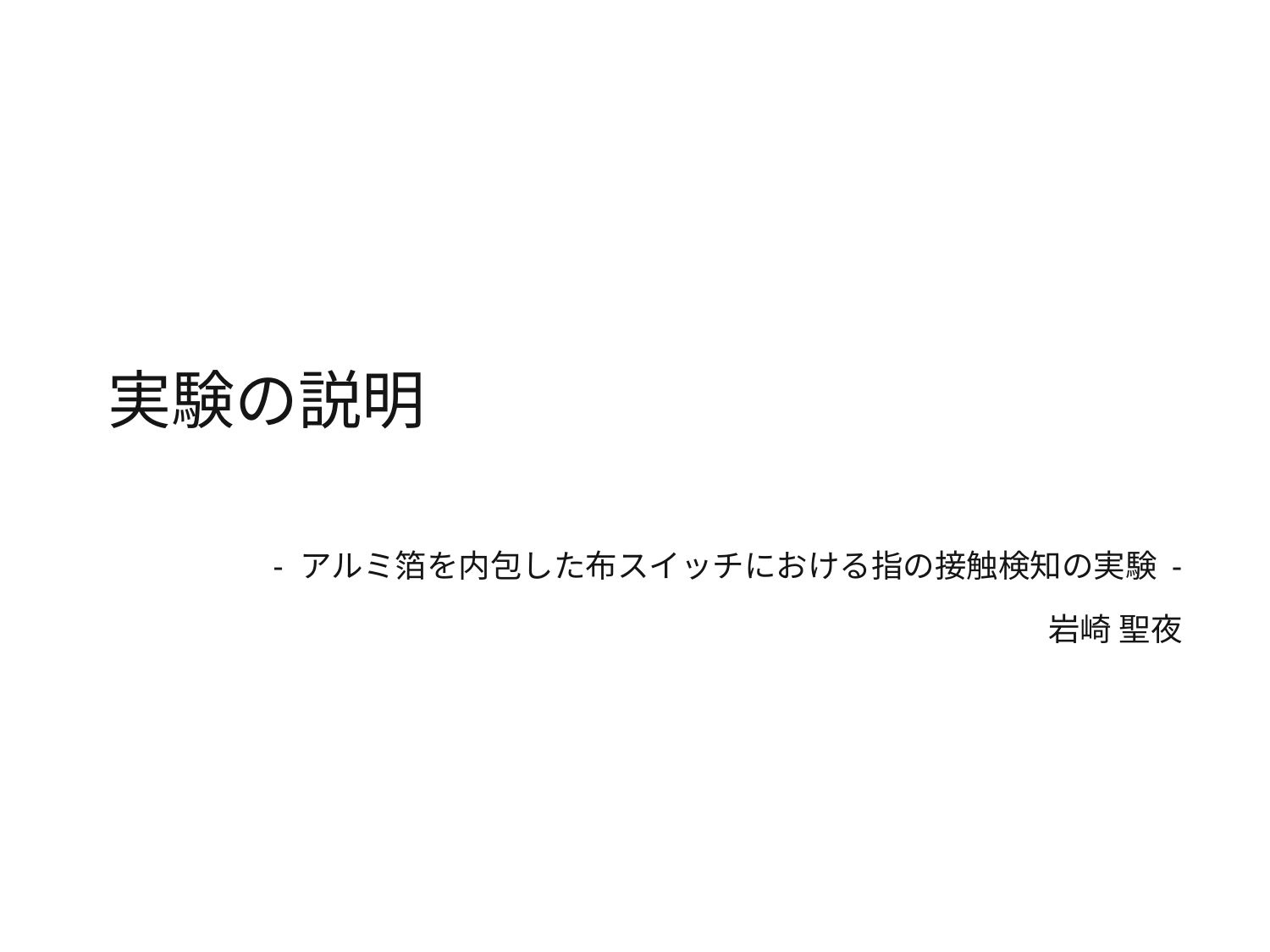

# 実験の説明
- アルミ箔を内包した布スイッチにおける指の接触検知の実験 -
岩崎 聖夜